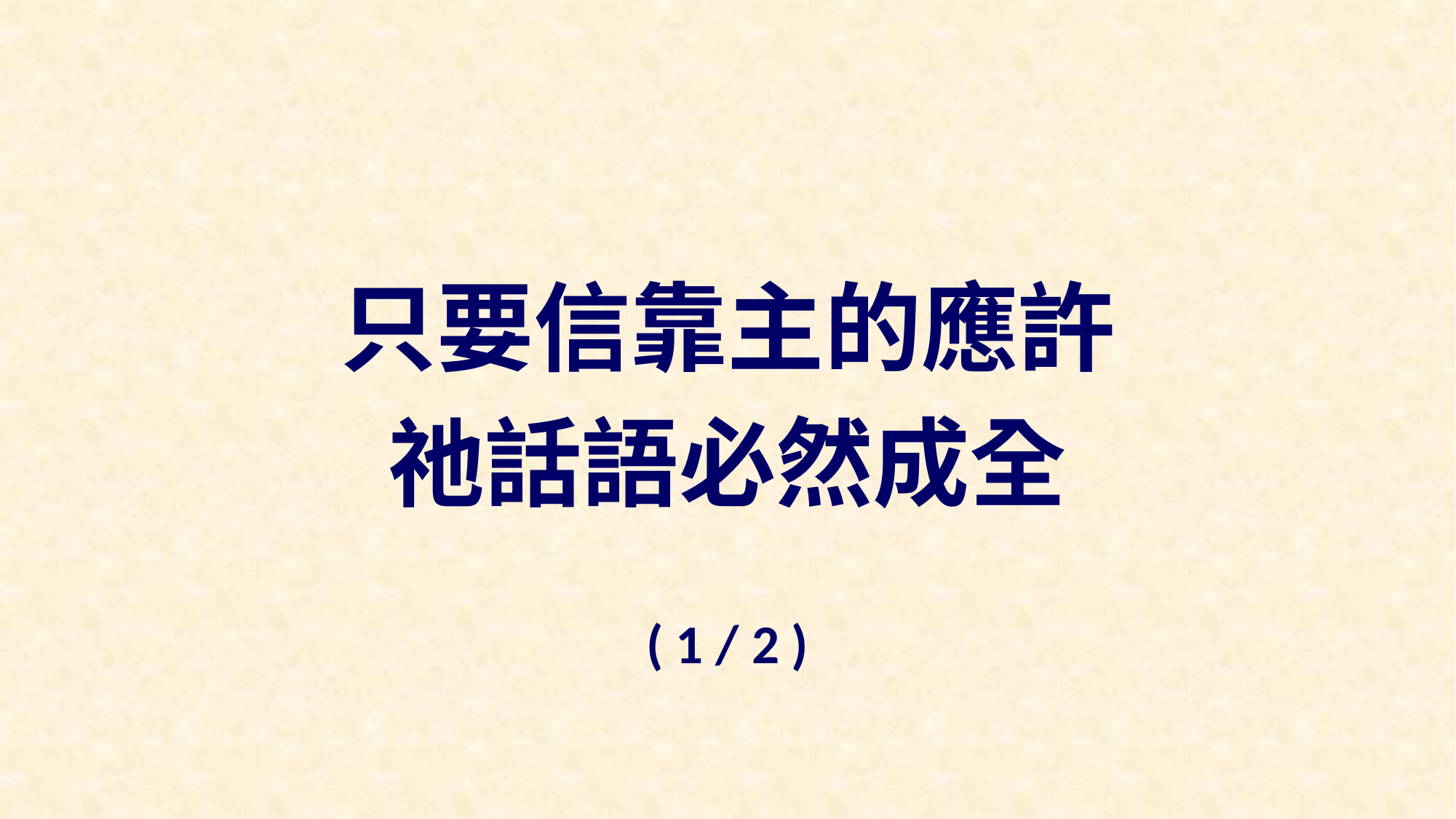

只要信靠主的應許
祂話語必然成全
( 1 / 2 )